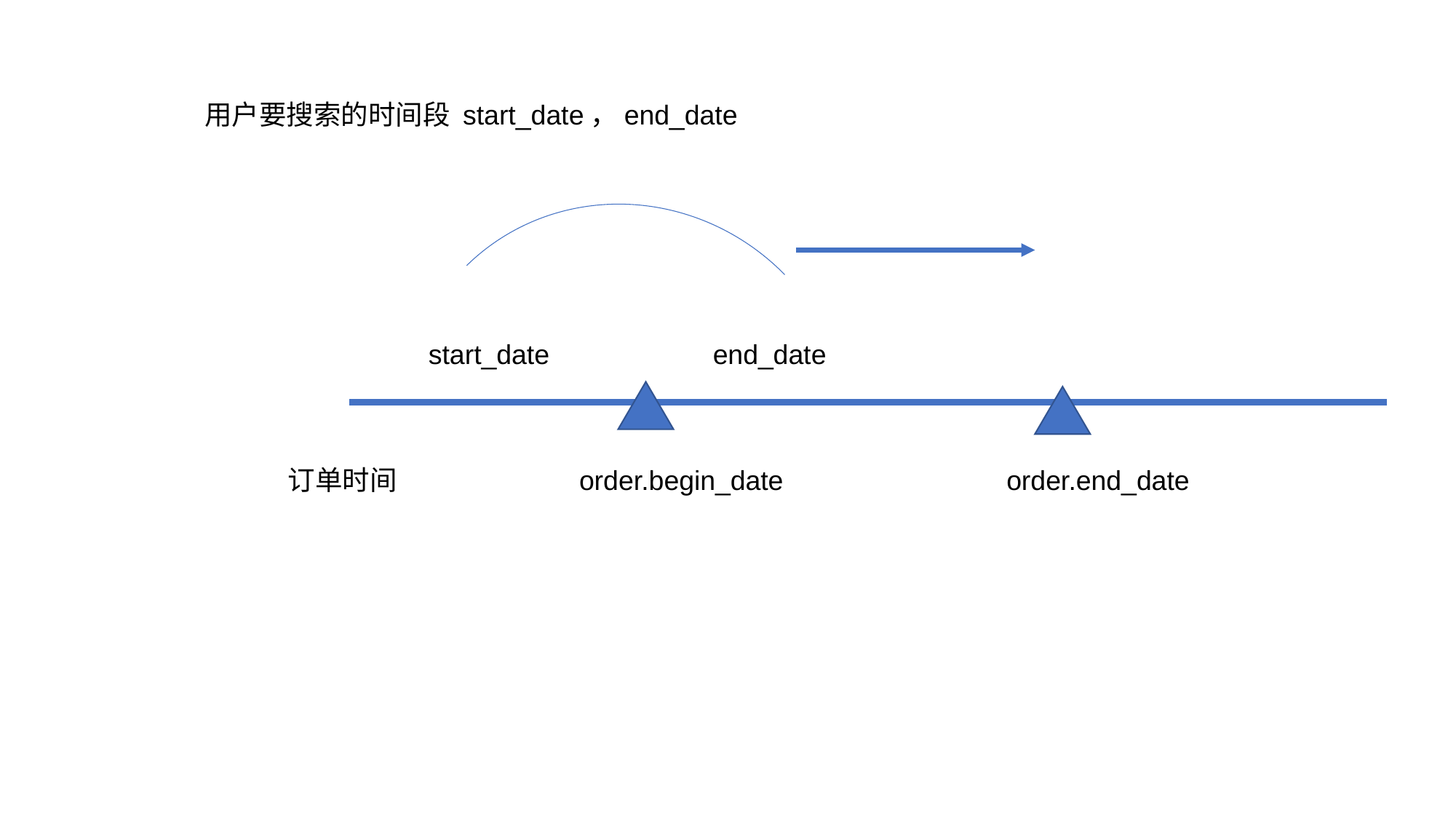

用户要搜索的时间段 start_date，end_date

start_date
end_date

订单时间
order.begin_date
order.end_date